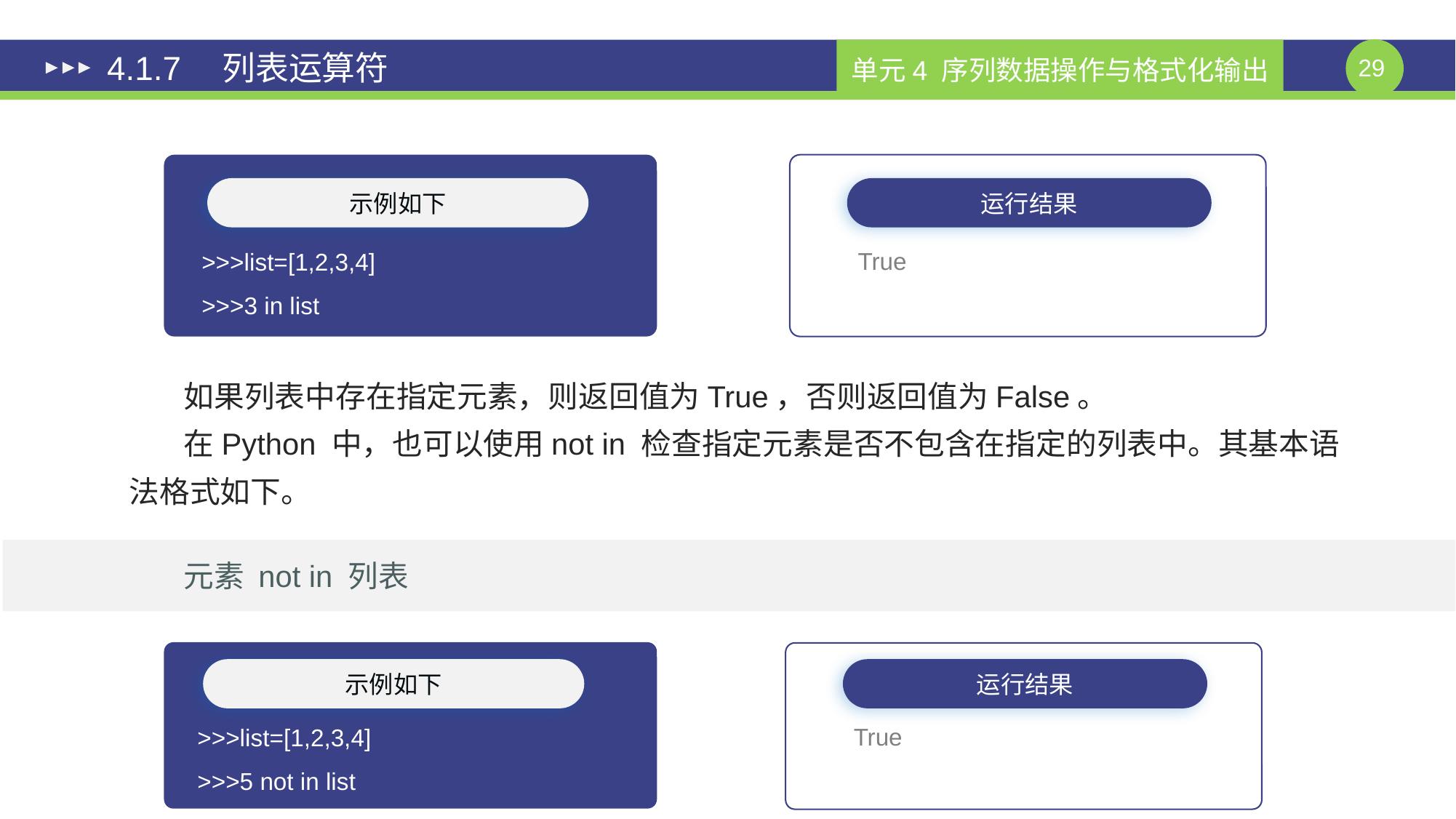

# 4.1.7　列表运算符

示例如下
运行结果
True
>>>list=[1,2,3,4]
>>>3 in list
如果列表中存在指定元素，则返回值为True，否则返回值为False。
在Python 中，也可以使用not in 检查指定元素是否不包含在指定的列表中。其基本语法格式如下。

元素 not in 列表

示例如下
运行结果
True
>>>list=[1,2,3,4]
>>>5 not in list